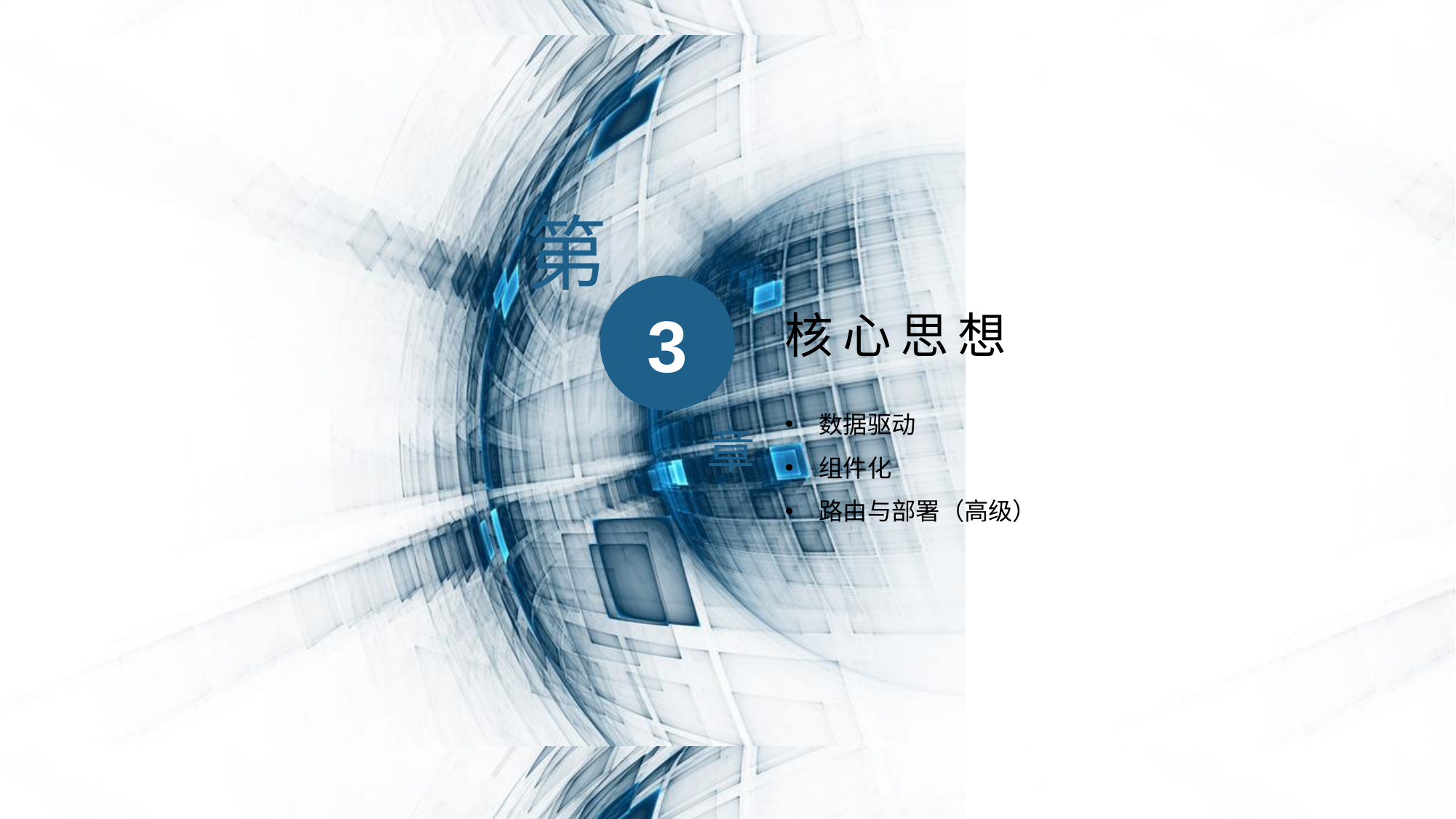

第
核心思想
3
章
数据驱动
组件化
路由与部署（高级）